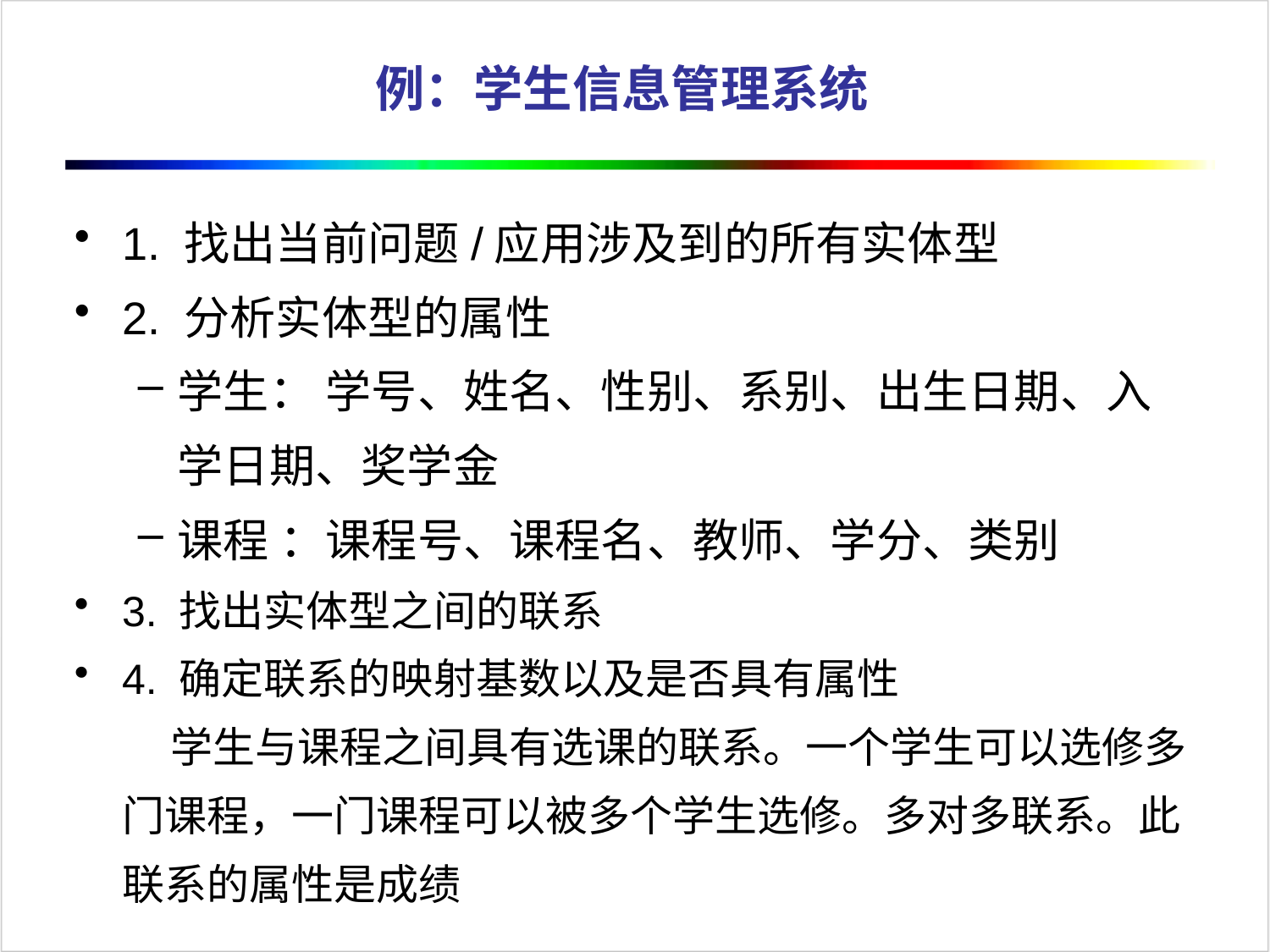

# 例：学生信息管理系统
1. 找出当前问题/应用涉及到的所有实体型
2. 分析实体型的属性
学生： 学号、姓名、性别、系别、出生日期、入学日期、奖学金
课程 ：课程号、课程名、教师、学分、类别
3. 找出实体型之间的联系
4. 确定联系的映射基数以及是否具有属性
         学生与课程之间具有选课的联系。一个学生可以选修多门课程，一门课程可以被多个学生选修。多对多联系。此联系的属性是成绩